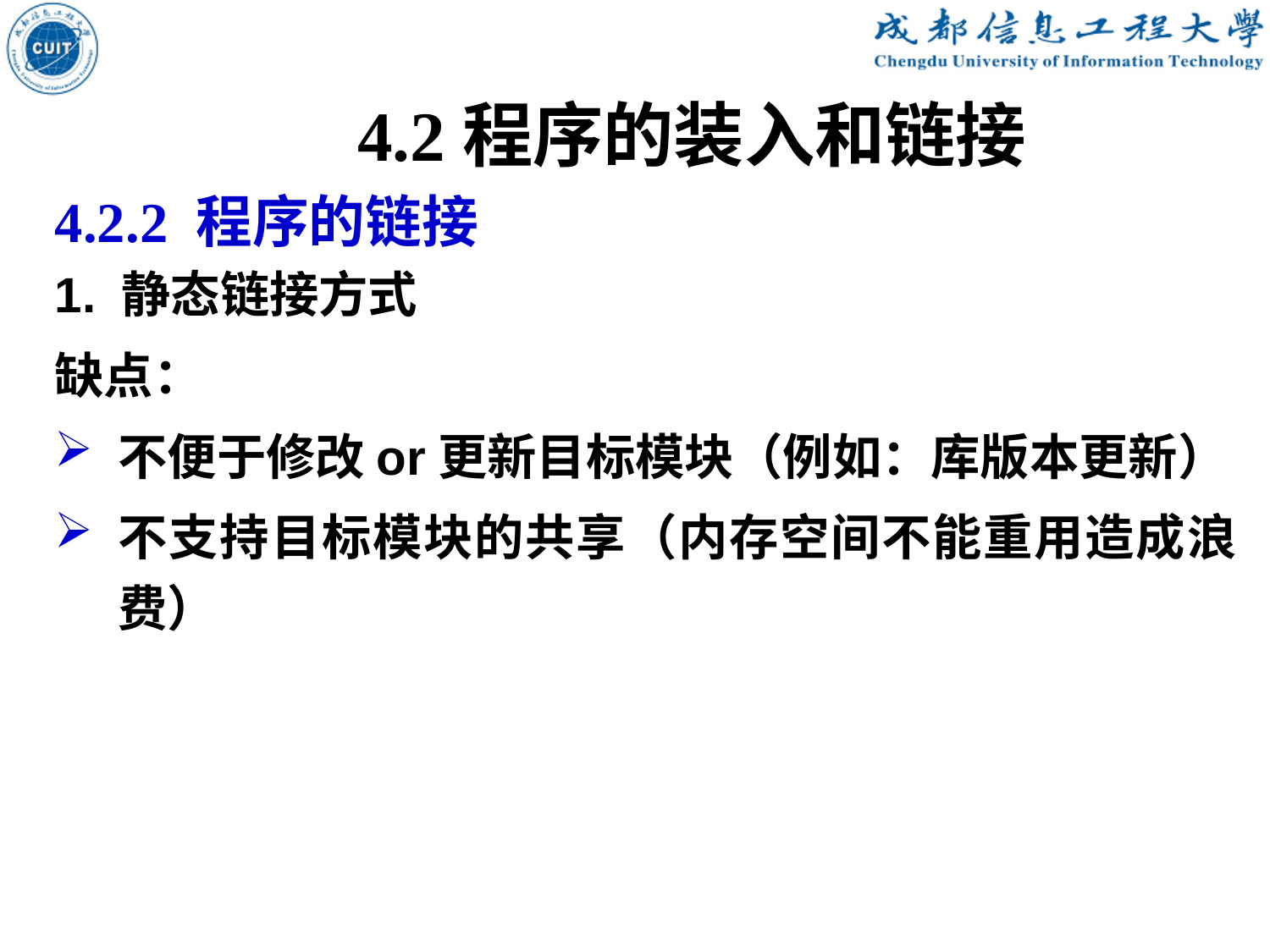

4.2程序的装入和链接
4.2.2 程序的链接
1. 静态链接方式
缺点：
不便于修改or更新目标模块（例如：库版本更新）
不支持目标模块的共享（内存空间不能重用造成浪费）